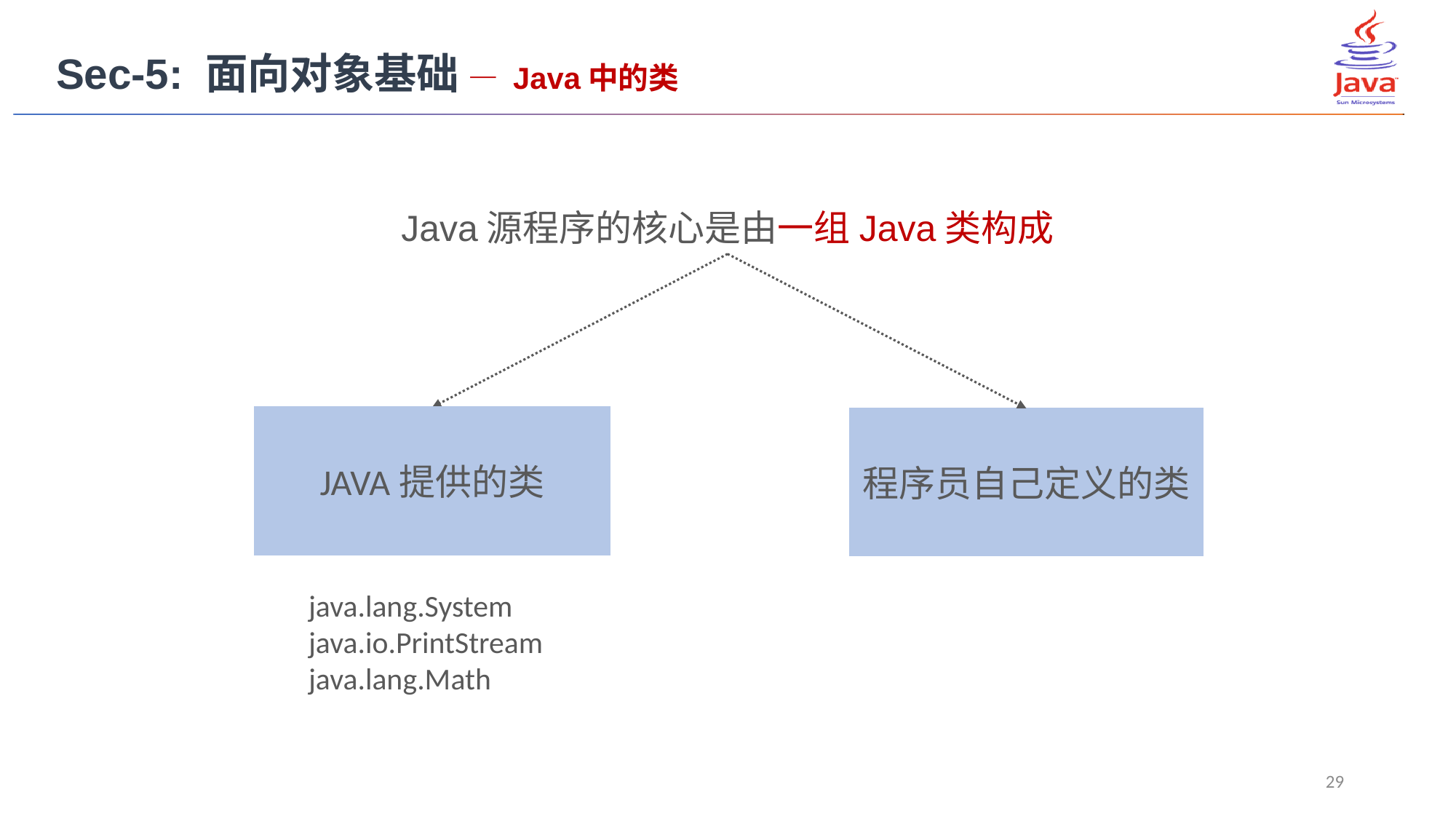

Sec-5: 面向对象基础 — Java中的类
Java源程序的核心是由一组Java类构成
JAVA提供的类
程序员自己定义的类
java.lang.System
java.io.PrintStream
java.lang.Math
29